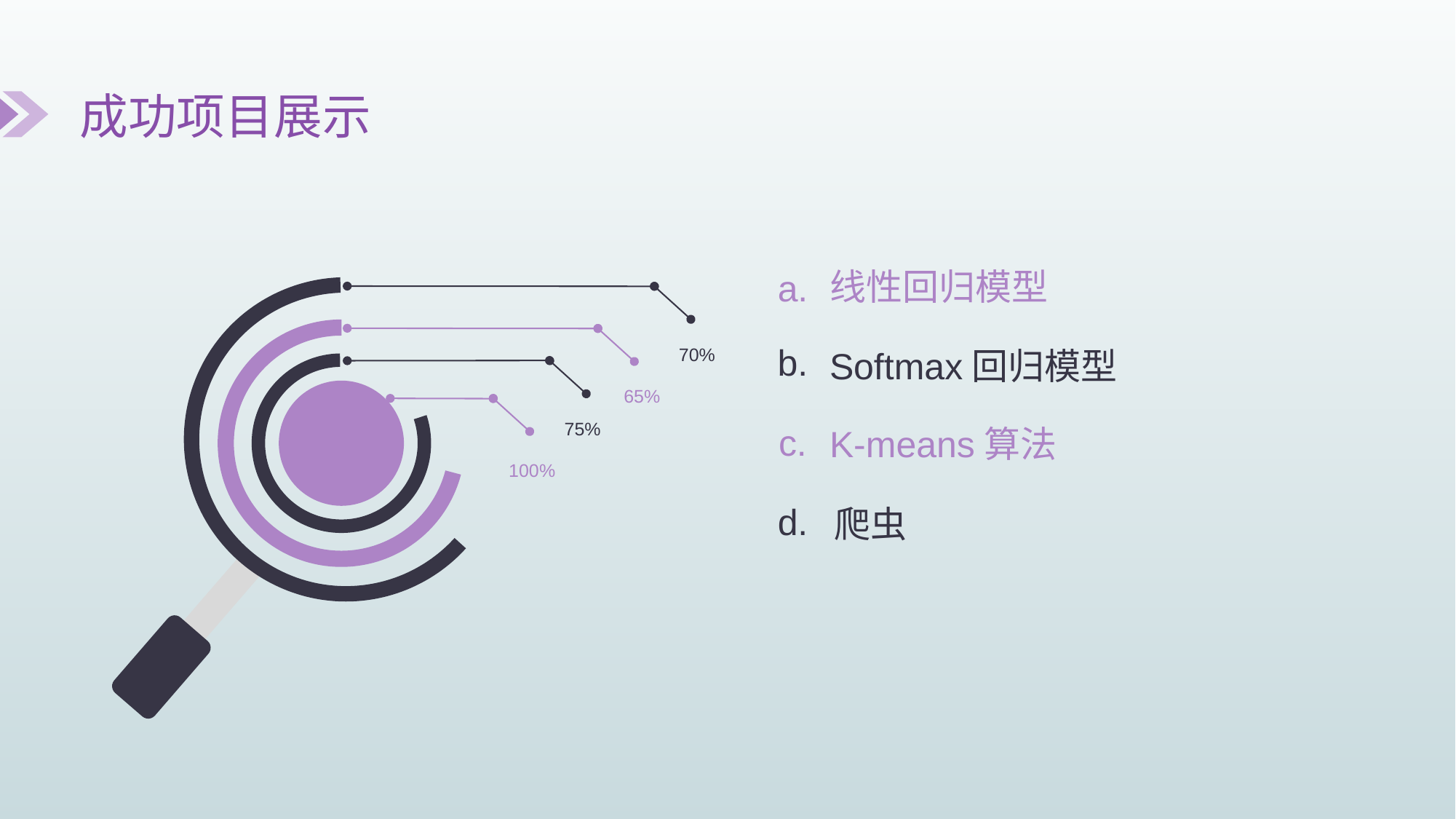

成功项目展示

线性回归模型
Softmax回归模型
K-means算法
爬虫
a.
b.
c.
d.

70%

65%

75%
100%